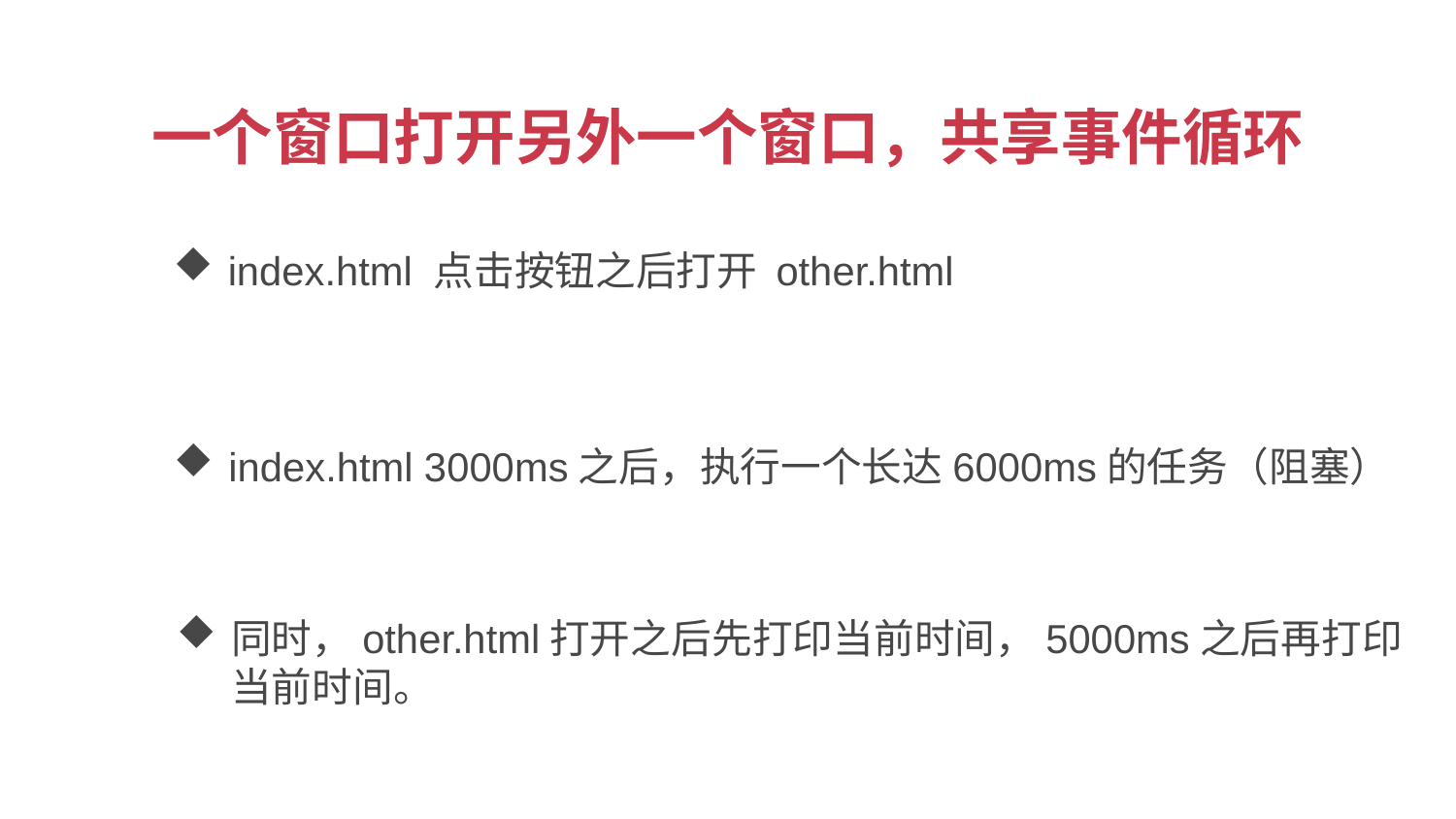

一个窗口打开另外一个窗口，共享事件循环
index.html 点击按钮之后打开 other.html
index.html 3000ms之后，执行一个长达6000ms的任务（阻塞）
同时，other.html打开之后先打印当前时间，5000ms之后再打印当前时间。